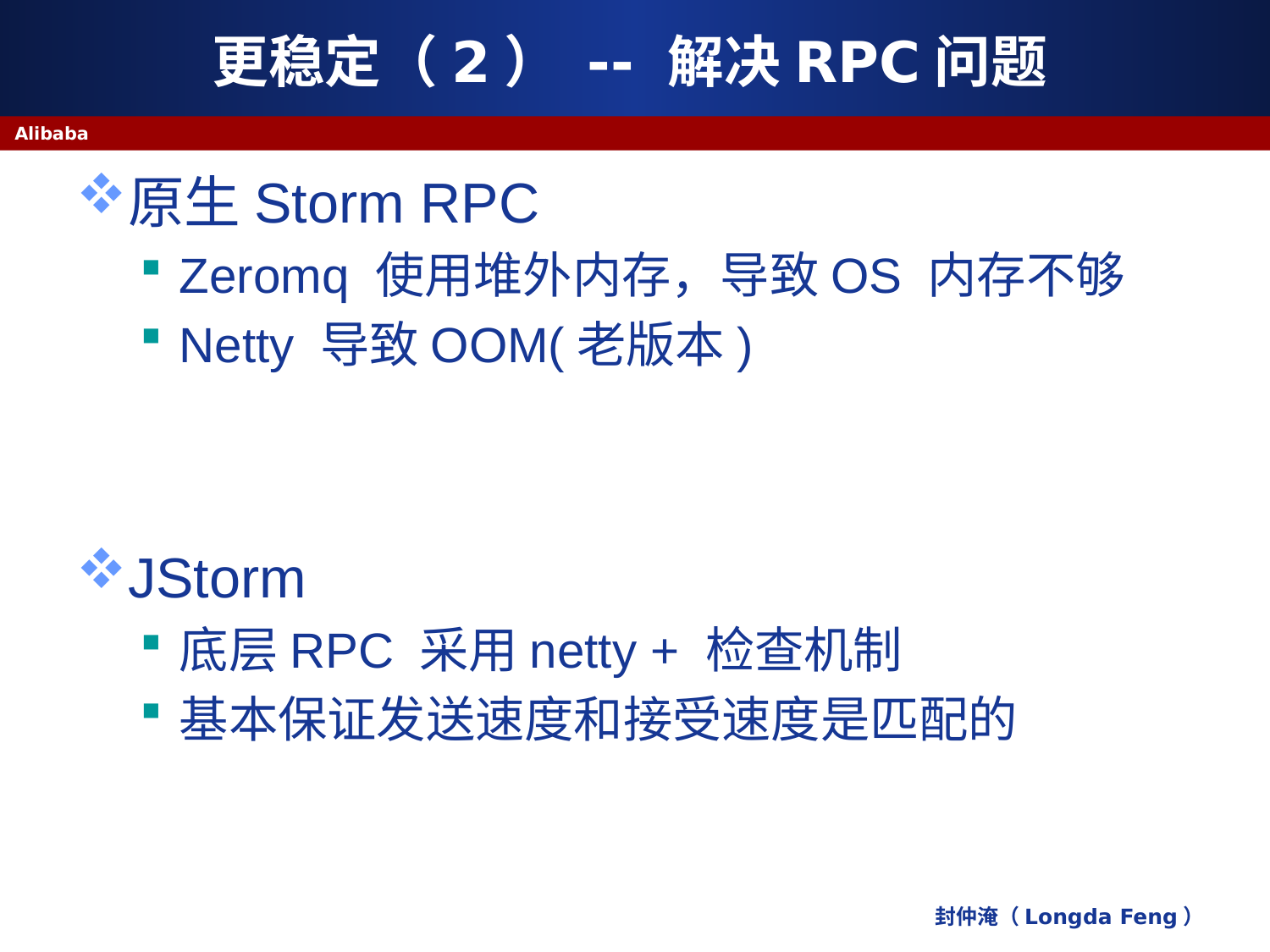

# 更稳定（2） -- 解决RPC问题
Alibaba
原生Storm RPC
Zeromq 使用堆外内存，导致OS 内存不够
Netty 导致OOM(老版本)

JStorm
底层RPC 采用netty + 检查机制
基本保证发送速度和接受速度是匹配的
封仲淹（Longda Feng）